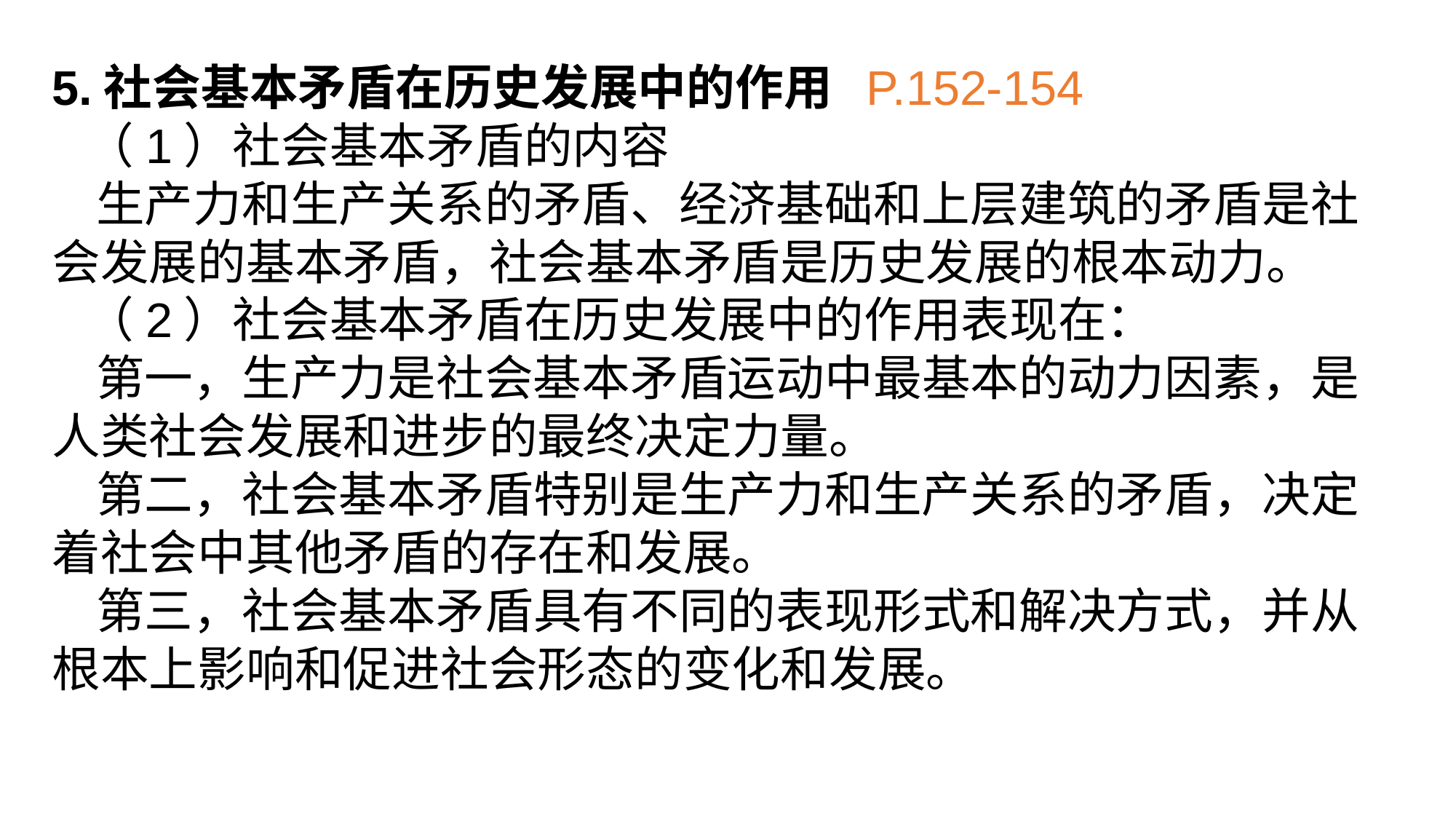

5.社会基本矛盾在历史发展中的作用  P.152-154
  （1）社会基本矛盾的内容
   生产力和生产关系的矛盾、经济基础和上层建筑的矛盾是社会发展的基本矛盾，社会基本矛盾是历史发展的根本动力。
  （2）社会基本矛盾在历史发展中的作用表现在：
   第一，生产力是社会基本矛盾运动中最基本的动力因素，是人类社会发展和进步的最终决定力量。
   第二，社会基本矛盾特别是生产力和生产关系的矛盾，决定着社会中其他矛盾的存在和发展。
   第三，社会基本矛盾具有不同的表现形式和解决方式，并从根本上影响和促进社会形态的变化和发展。